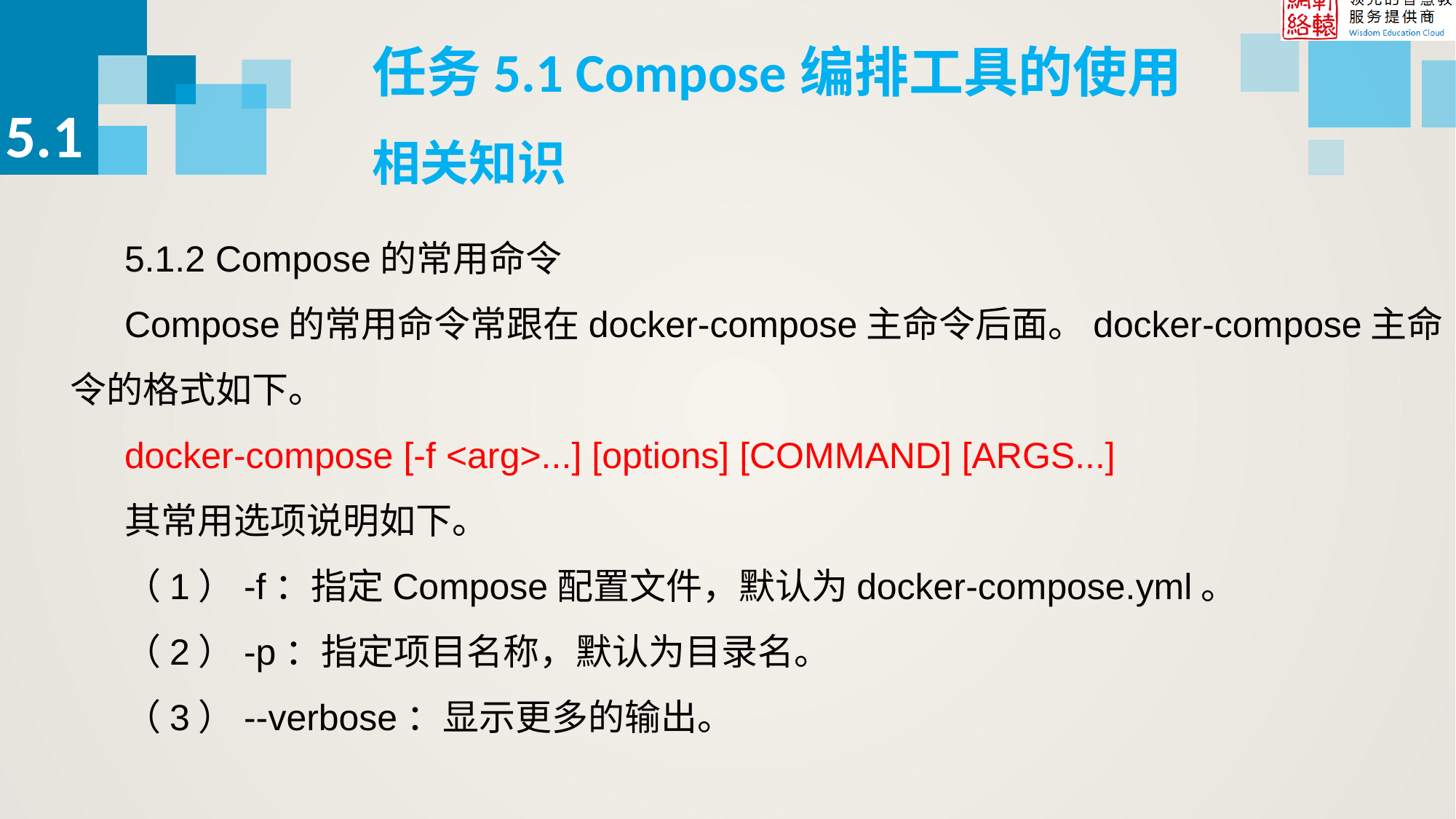

任务5.1 Compose编排工具的使用
5.1
相关知识
5.1.2 Compose的常用命令
Compose的常用命令常跟在docker-compose主命令后面。docker-compose主命令的格式如下。
docker-compose [-f <arg>...] [options] [COMMAND] [ARGS...]
其常用选项说明如下。
（1）-f：指定Compose配置文件，默认为docker-compose.yml。
（2）-p：指定项目名称，默认为目录名。
（3）--verbose：显示更多的输出。